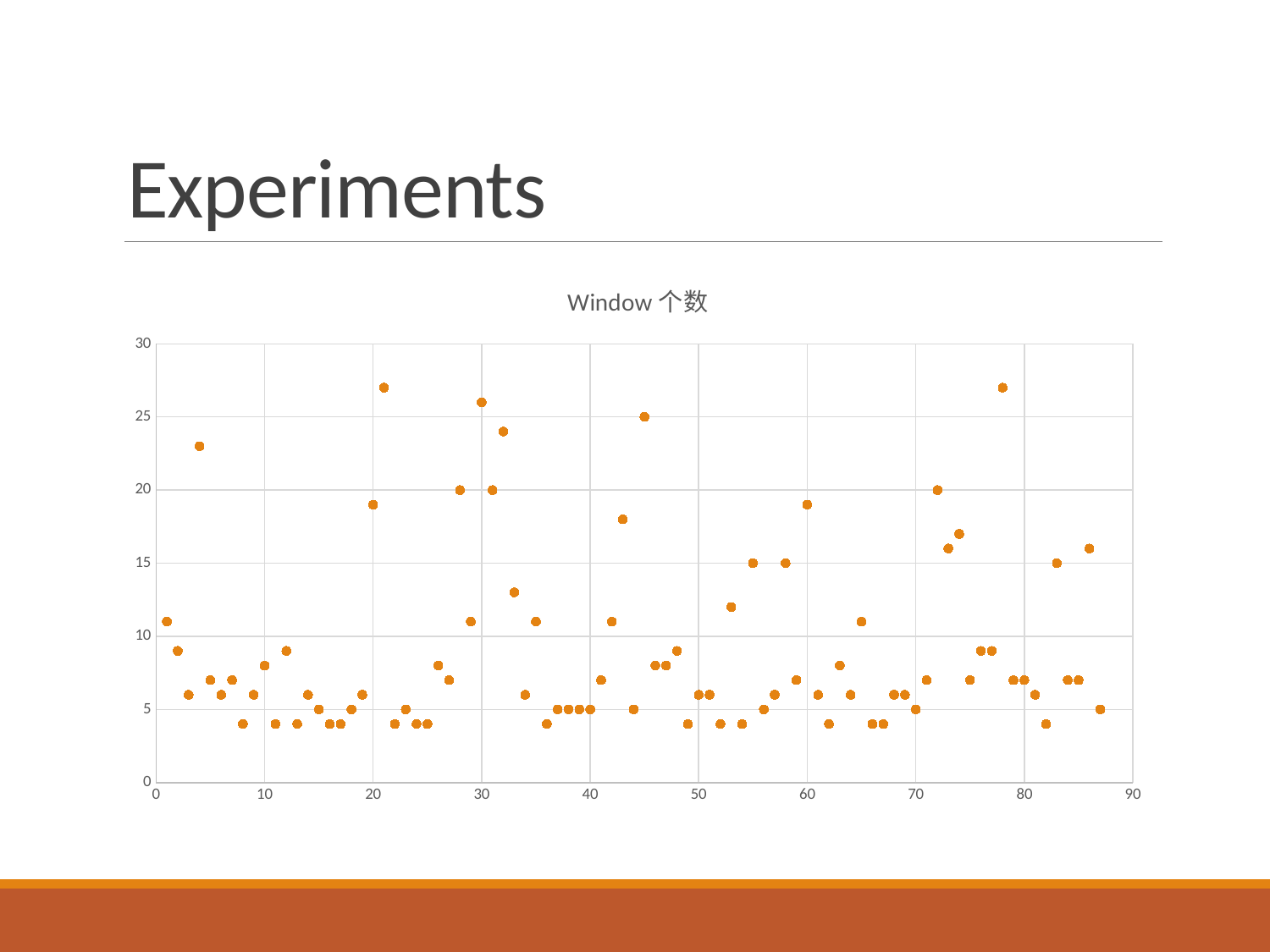

# Experiments

### Chart: Window个数

| Category |  |
|---|---|